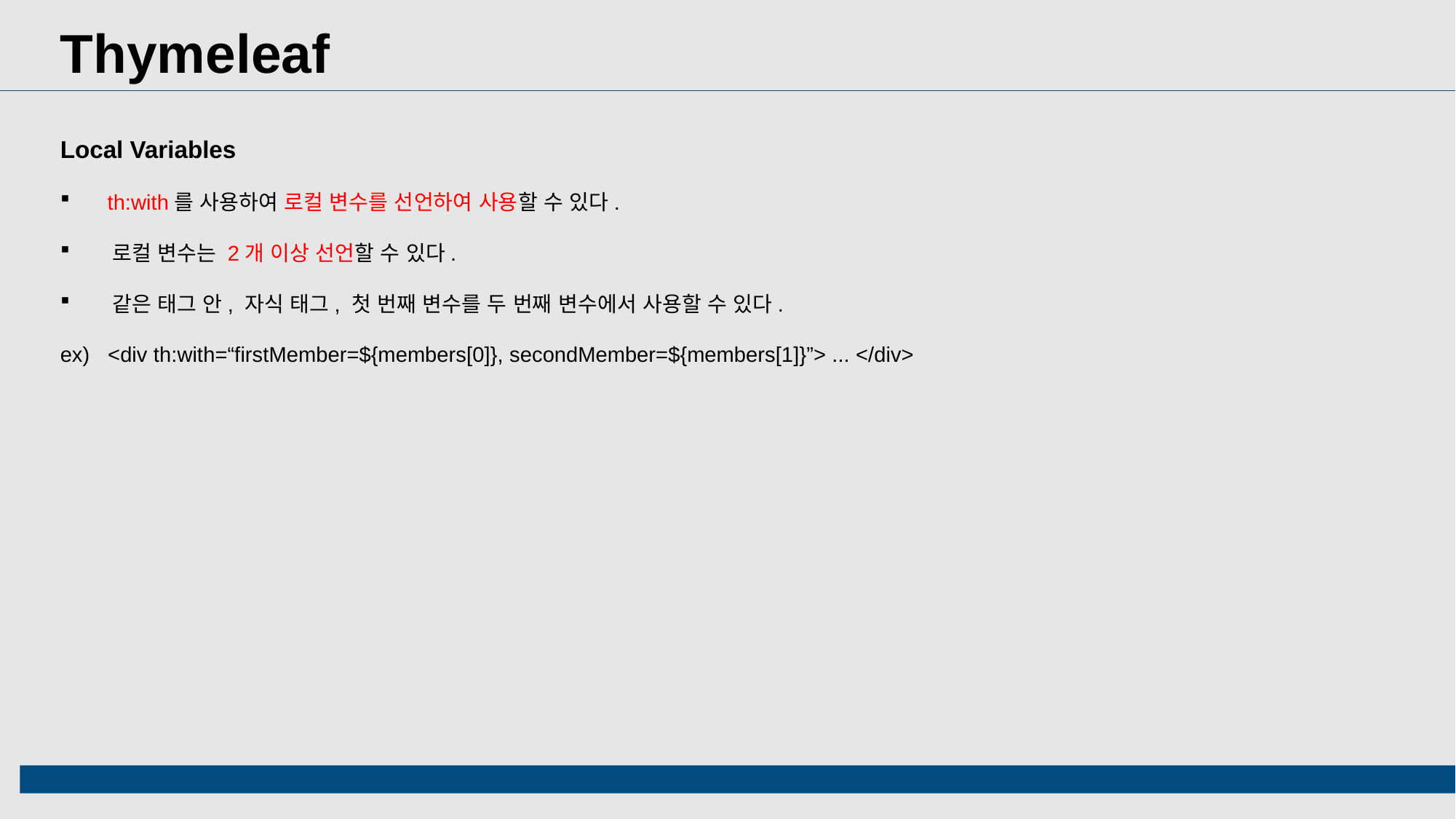

Thymeleaf
Local Variables
 th:with를 사용하여 로컬 변수를 선언하여 사용할 수 있다.
 로컬 변수는 2개 이상 선언할 수 있다.
 같은 태그 안, 자식 태그, 첫 번째 변수를 두 번째 변수에서 사용할 수 있다.
ex)   <div th:with=“firstMember=${members[0]}, secondMember=${members[1]}”> ... </div>